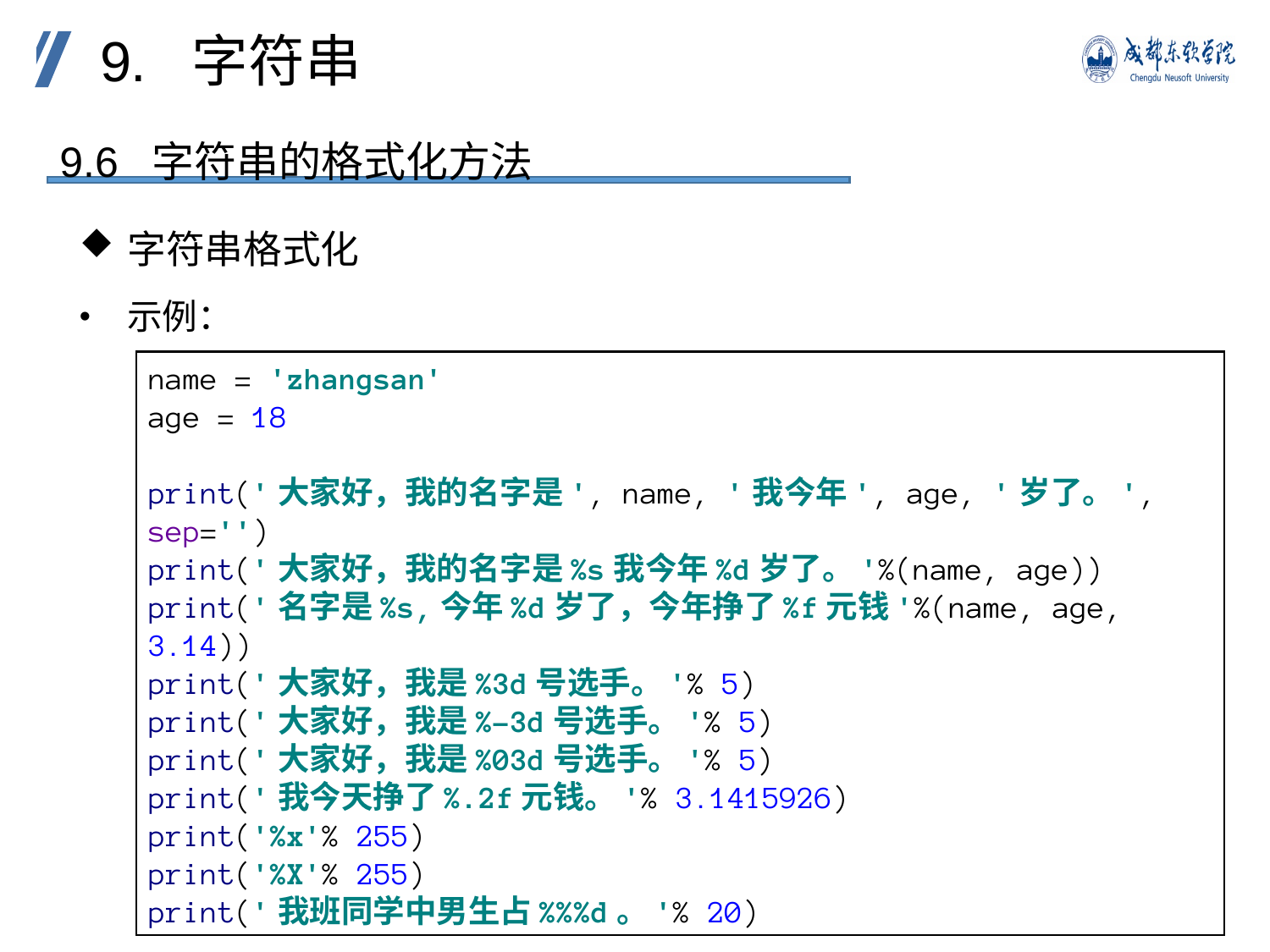

9.  字符串
9.6  字符串的格式化方法

字符串格式化
示例：
name = 'zhangsan'
age = 18
print('大家好，我的名字是', name, '我今年', age, '岁了。', sep='')
print('大家好，我的名字是%s我今年%d岁了。'%(name, age))
print('名字是%s,今年%d岁了，今年挣了%f元钱'%(name, age, 3.14))
print('大家好，我是%3d号选手。'% 5)
print('大家好，我是%-3d号选手。'% 5)
print('大家好，我是%03d号选手。'% 5)
print('我今天挣了%.2f元钱。'% 3.1415926)
print('%x'% 255)
print('%X'% 255)
print('我班同学中男生占%%%d。'% 20)